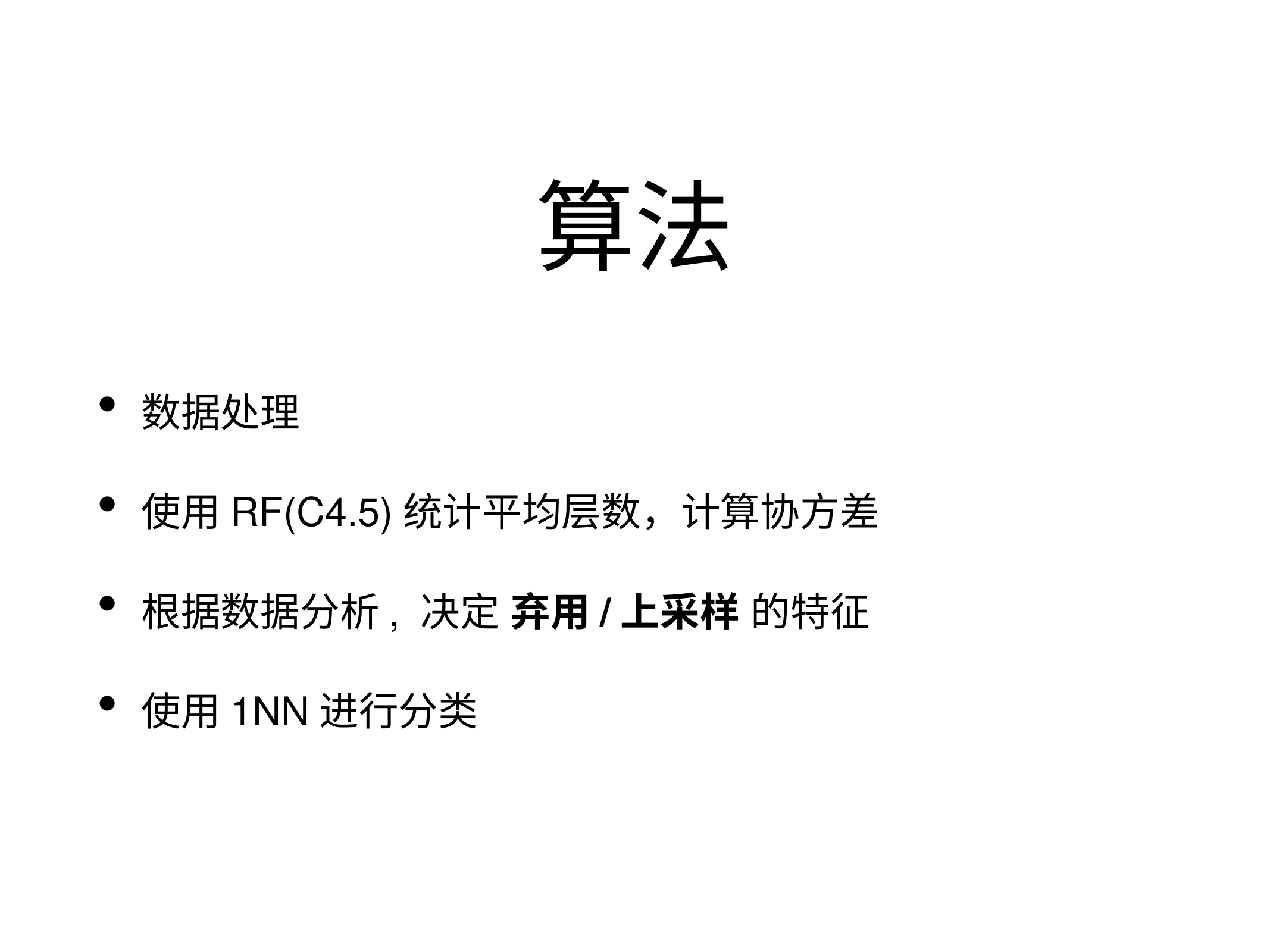

# 算法
数据处理
使用RF(C4.5)统计平均层数，计算协方差
根据数据分析, 决定 弃用/上采样 的特征
使用1NN进行分类